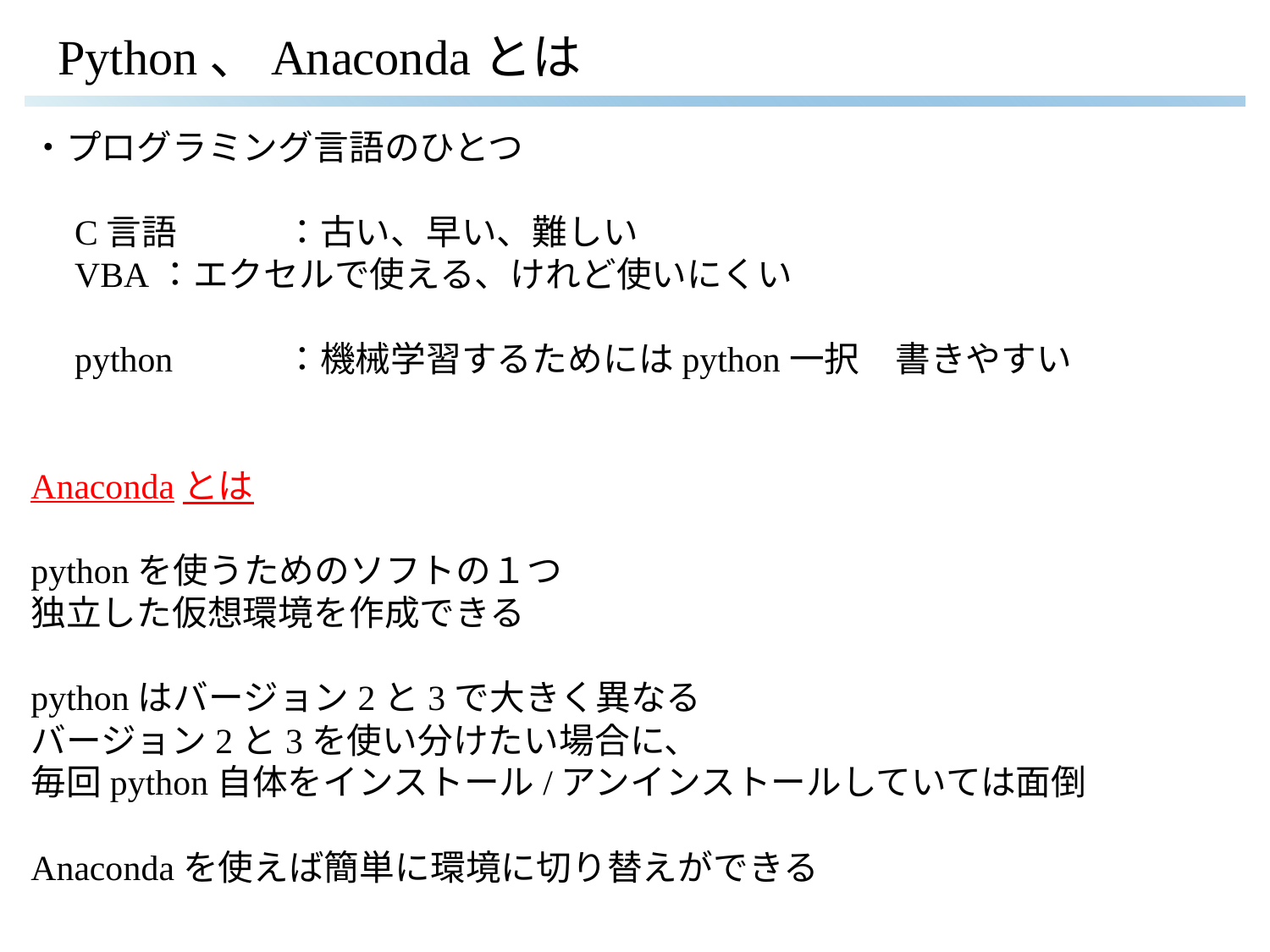

# Python、Anacondaとは
・プログラミング言語のひとつ

　C言語	：古い、早い、難しい
　VBA	：エクセルで使える、けれど使いにくい

　python	：機械学習するためにはpython一択　書きやすい

Anacondaとは

pythonを使うためのソフトの１つ
独立した仮想環境を作成できる

pythonはバージョン2と3で大きく異なる
バージョン2と3を使い分けたい場合に、
毎回python自体をインストール/アンインストールしていては面倒

Anacondaを使えば簡単に環境に切り替えができる